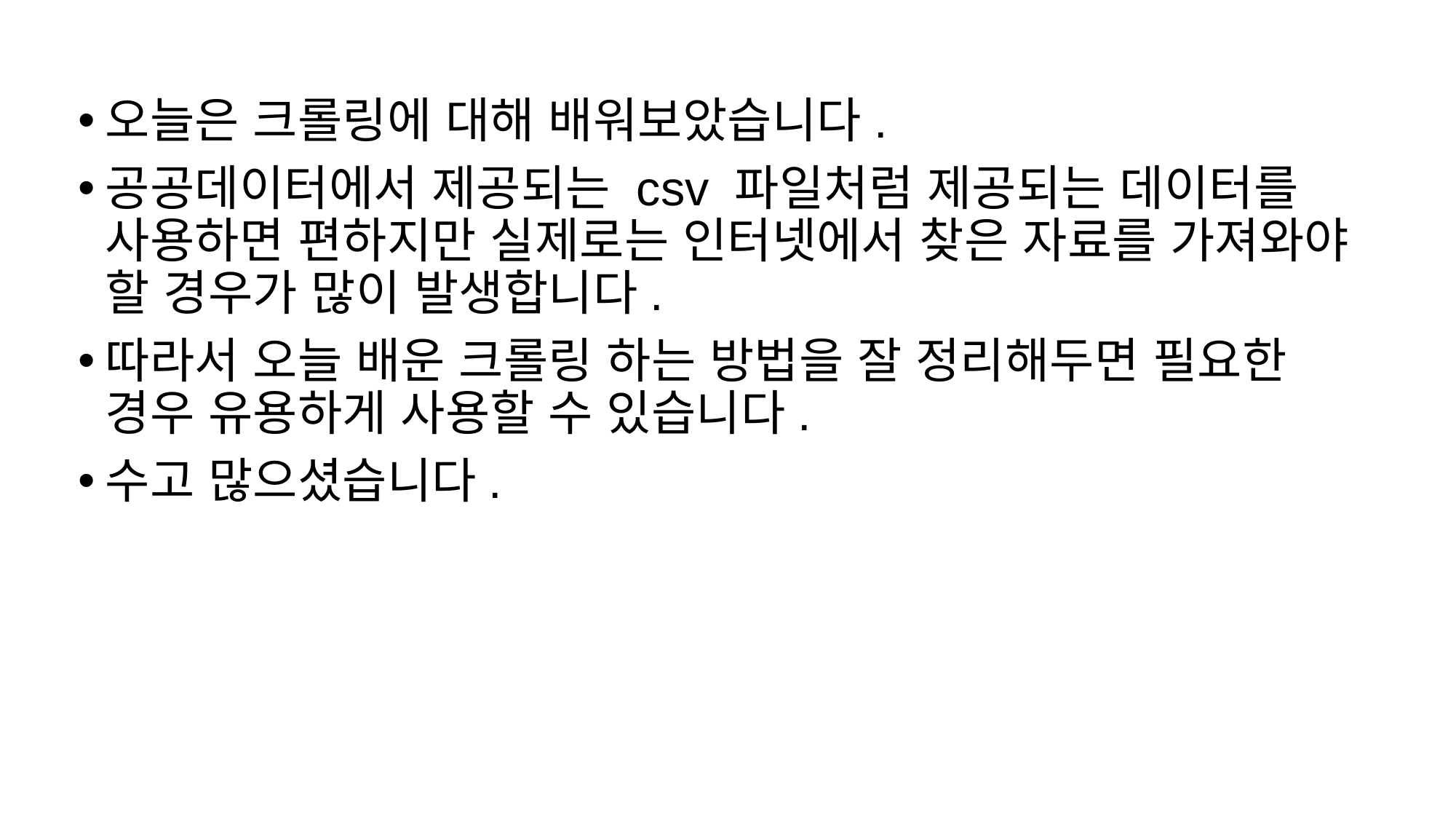

오늘은 크롤링에 대해 배워보았습니다.
공공데이터에서 제공되는 csv 파일처럼 제공되는 데이터를 사용하면 편하지만 실제로는 인터넷에서 찾은 자료를 가져와야 할 경우가 많이 발생합니다.
따라서 오늘 배운 크롤링 하는 방법을 잘 정리해두면 필요한 경우 유용하게 사용할 수 있습니다.
수고 많으셨습니다.